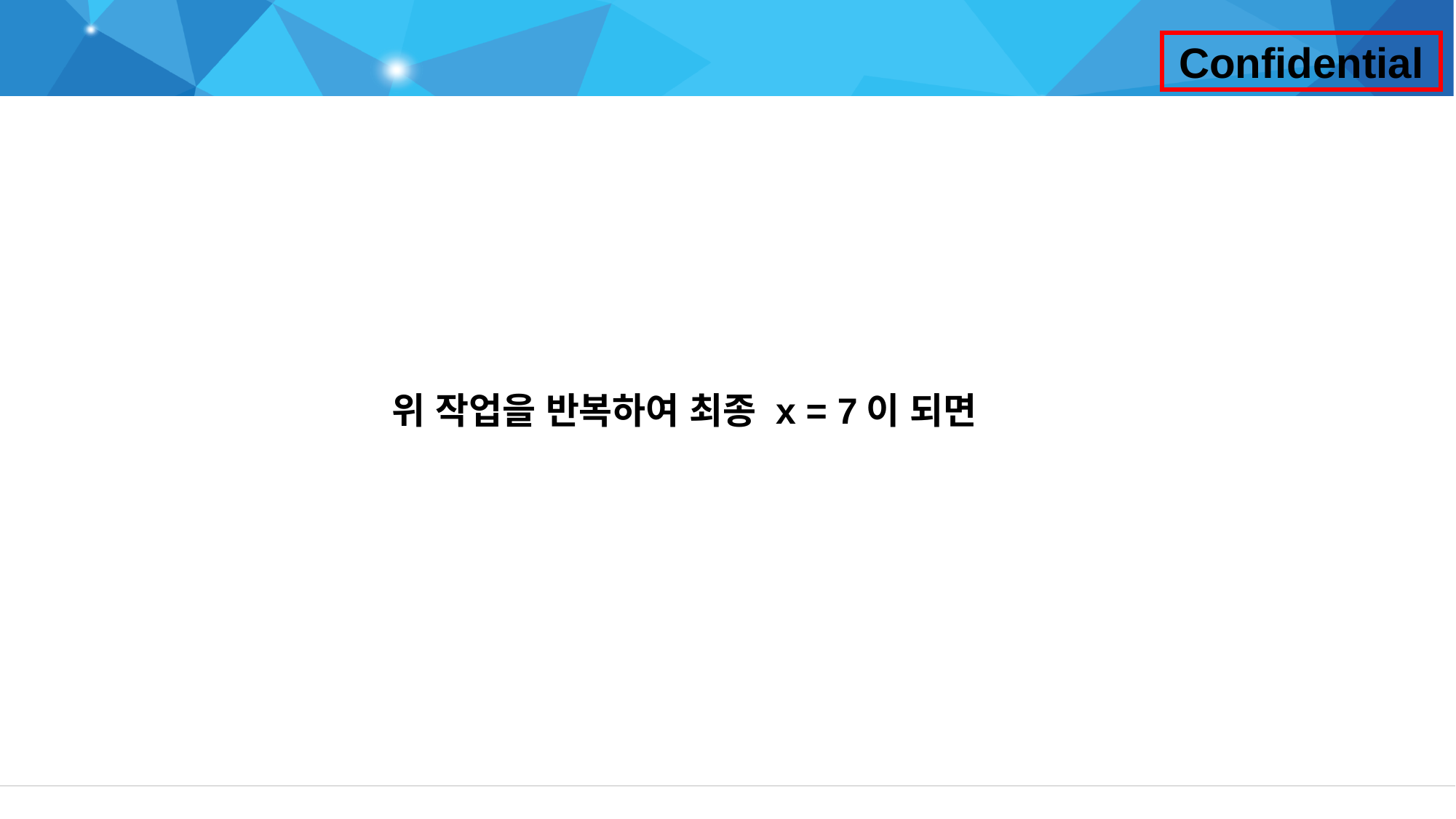

# 경우의 수
위 작업을 반복하여 최종 x = 7이 되면